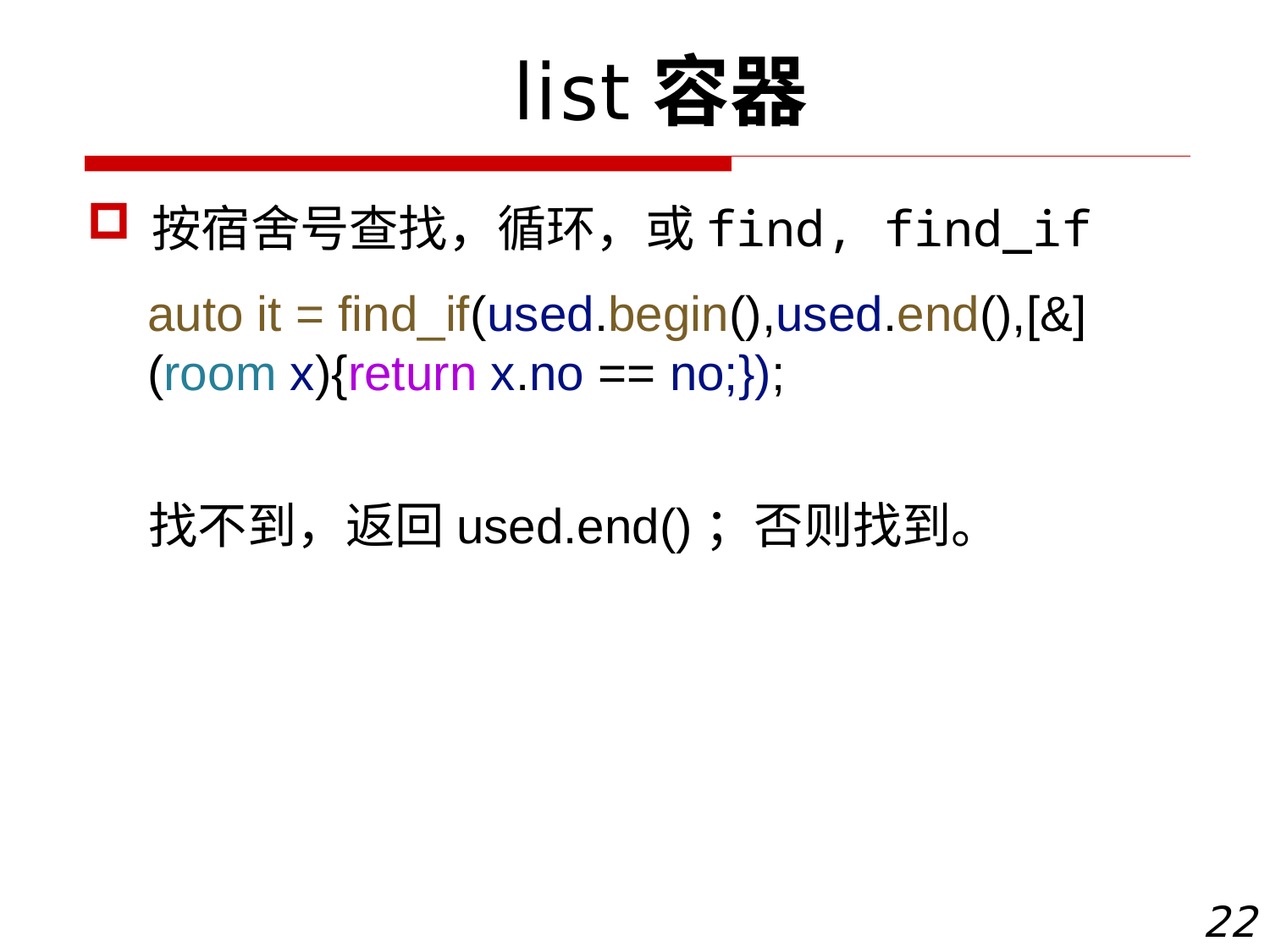

list容器
按宿舍号查找，循环，或find, find_if
auto it = find_if(used.begin(),used.end(),[&](room x){return x.no == no;});

找不到，返回used.end()；否则找到。
22